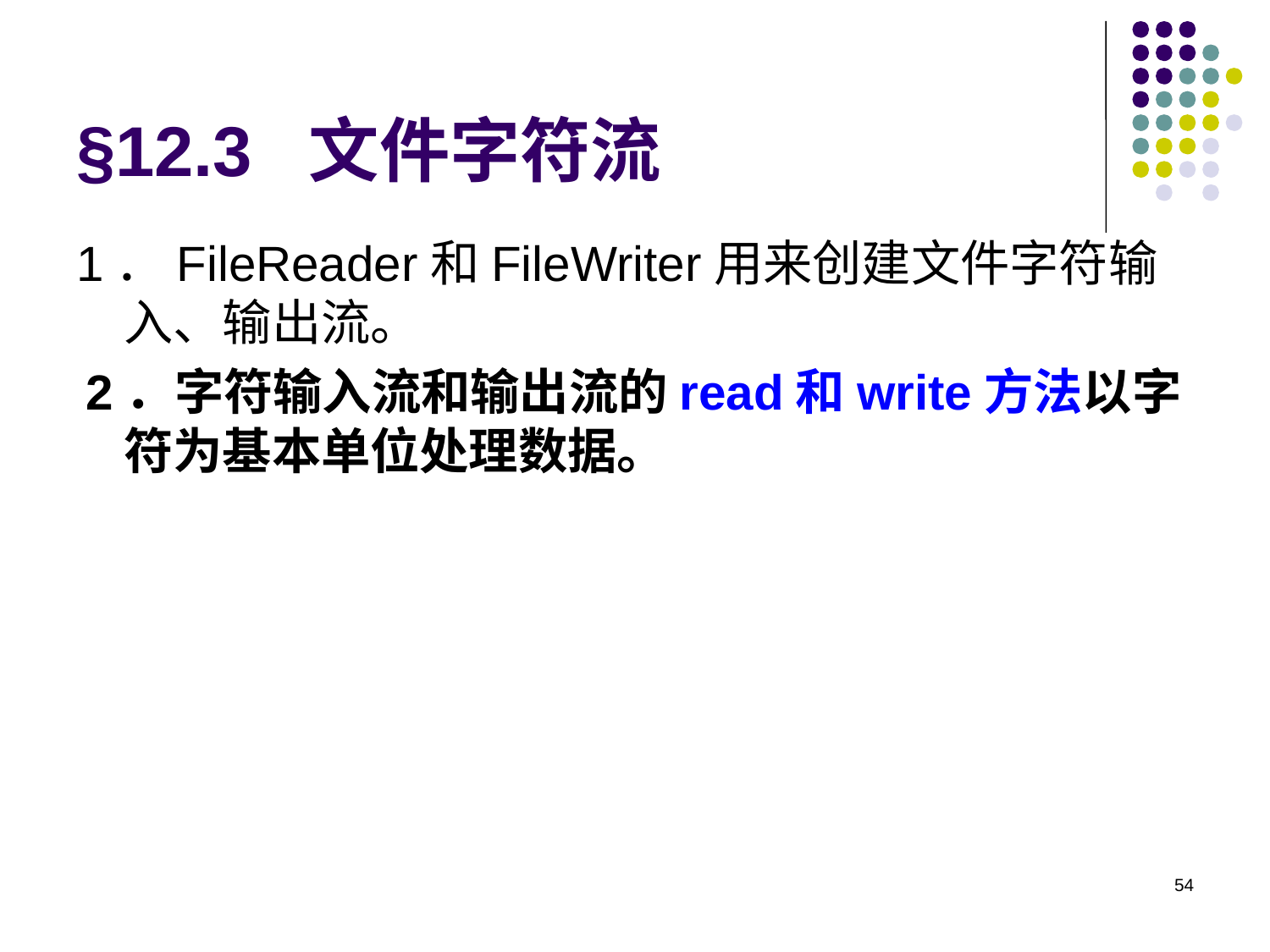

# §12.3  文件字符流
1．FileReader和FileWriter用来创建文件字符输入、输出流。
 2．字符输入流和输出流的read和write方法以字符为基本单位处理数据。

54